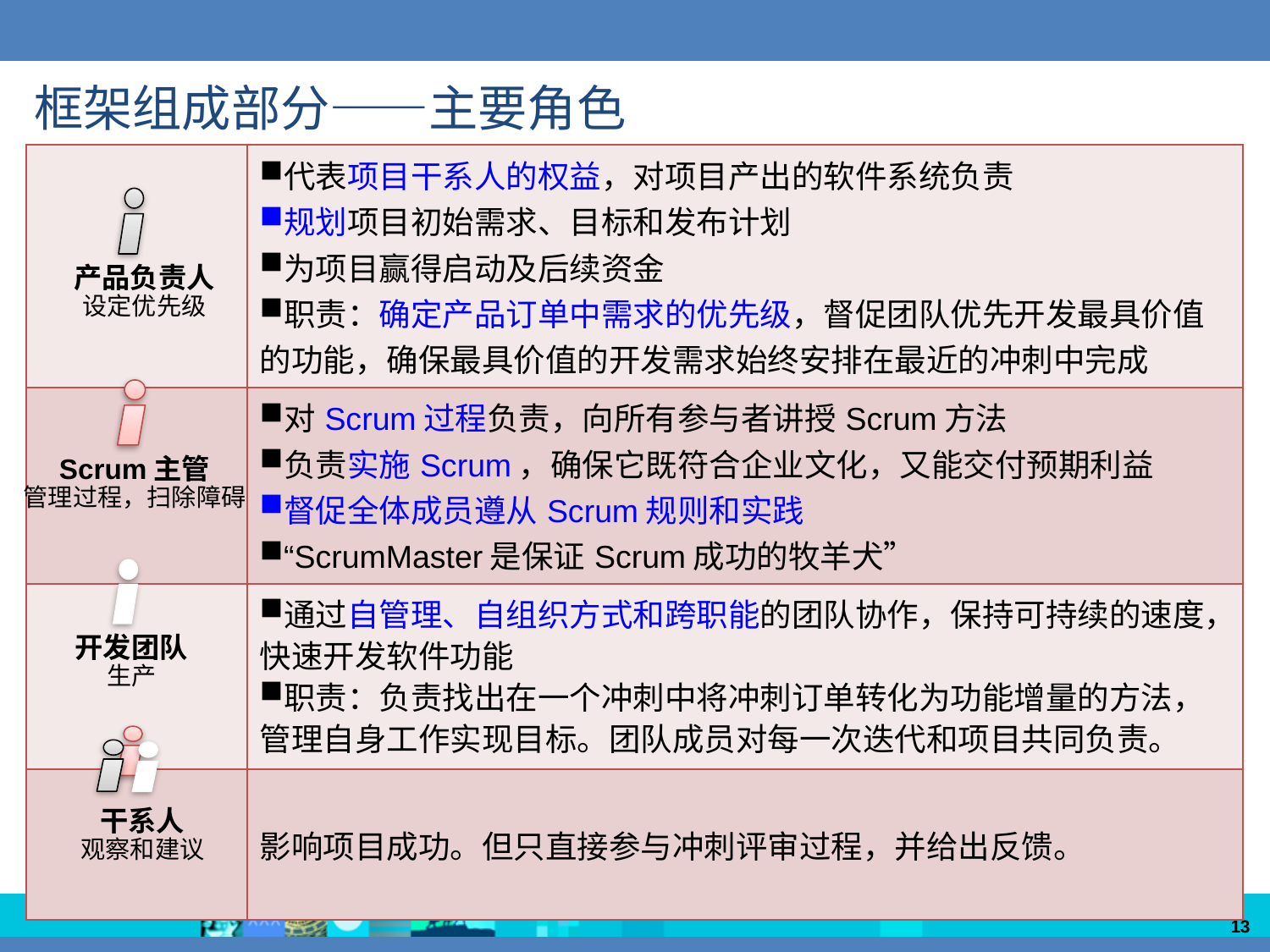

# 框架组成部分——主要角色
|  | 代表项目干系人的权益，对项目产出的软件系统负责 规划项目初始需求、目标和发布计划 为项目赢得启动及后续资金 职责：确定产品订单中需求的优先级，督促团队优先开发最具价值的功能，确保最具价值的开发需求始终安排在最近的冲刺中完成 |
| --- | --- |
|  | 对Scrum过程负责，向所有参与者讲授Scrum方法 负责实施Scrum，确保它既符合企业文化，又能交付预期利益 督促全体成员遵从Scrum规则和实践 “ScrumMaster是保证Scrum成功的牧羊犬” |
|  | 通过自管理、自组织方式和跨职能的团队协作，保持可持续的速度，快速开发软件功能 职责：负责找出在一个冲刺中将冲刺订单转化为功能增量的方法，管理自身工作实现目标。团队成员对每一次迭代和项目共同负责。 |
|  | 影响项目成功。但只直接参与冲刺评审过程，并给出反馈。 |

产品负责人
设定优先级

Scrum主管
管理过程，扫除障碍

开发团队
生产

干系人
观察和建议
13